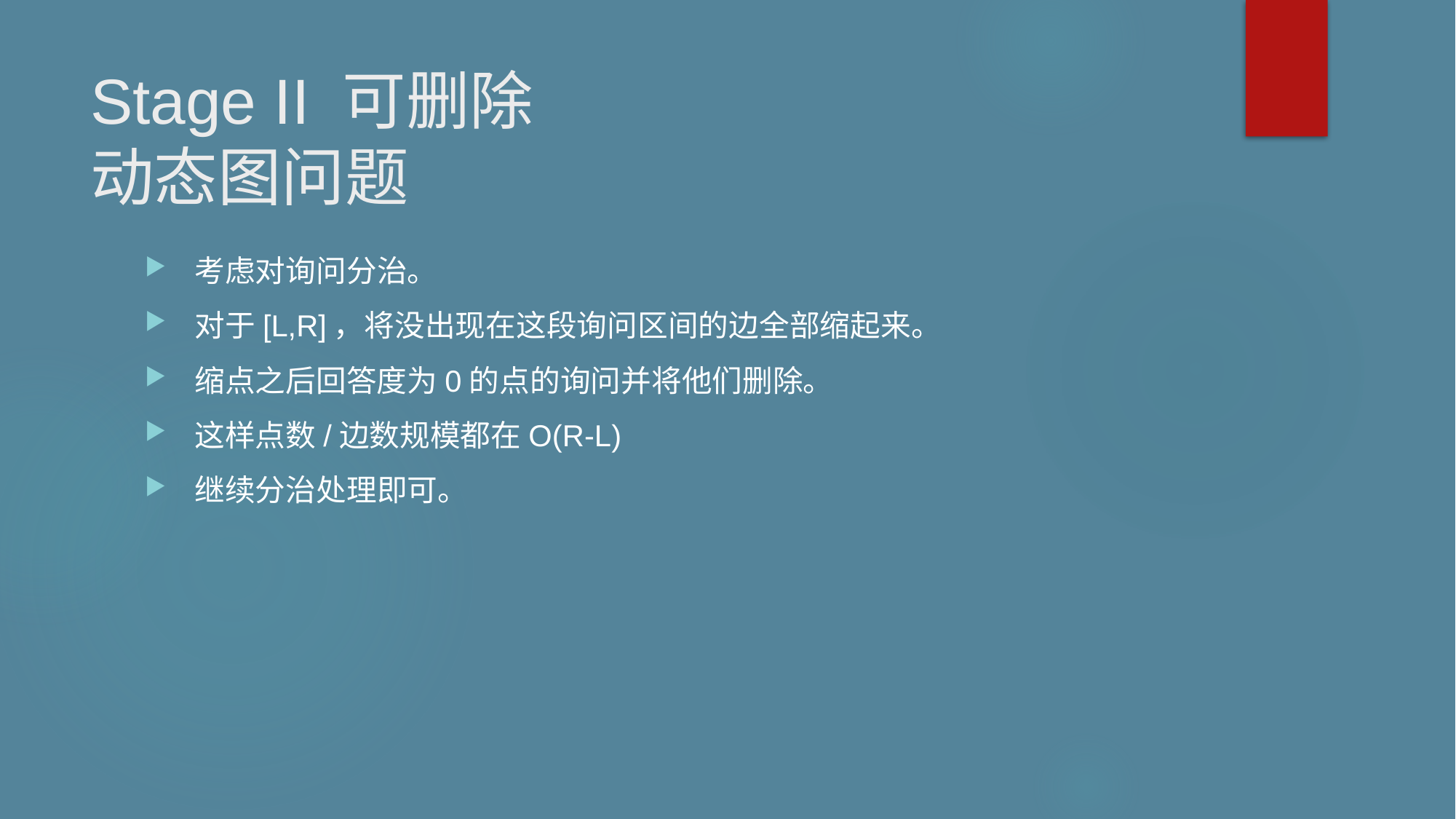

# Stage II 可删除 动态图问题
考虑对询问分治。
对于[L,R]，将没出现在这段询问区间的边全部缩起来。
缩点之后回答度为0的点的询问并将他们删除。
这样点数/边数规模都在O(R-L)
继续分治处理即可。